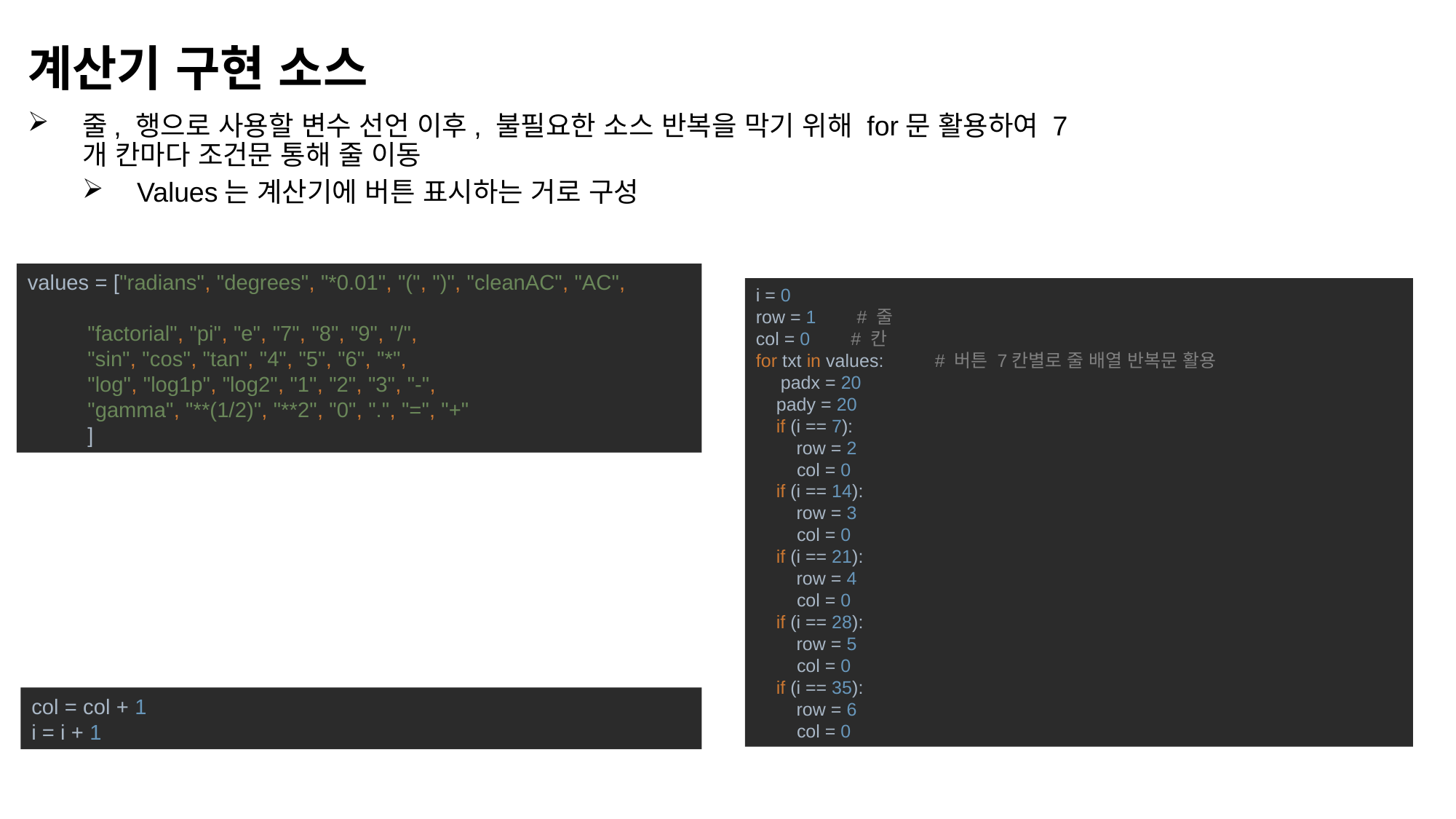

계산기 구현 소스
줄, 행으로 사용할 변수 선언 이후, 불필요한 소스 반복을 막기 위해 for문 활용하여 7개 칸마다 조건문 통해 줄 이동
Values는 계산기에 버튼 표시하는 거로 구성

values = ["radians", "degrees", "*0.01", "(", ")", "cleanAC", "AC",
          "factorial", "pi", "e", "7", "8", "9", "/",
          "sin", "cos", "tan", "4", "5", "6", "*",
          "log", "log1p", "log2", "1", "2", "3", "-",
          "gamma", "**(1/2)", "**2", "0", ".", "=", "+"
          ]
i = 0
row = 1        # 줄
col = 0        # 칸
for txt in values:          # 버튼 7칸별로 줄 배열 반복문 활용
    padx = 20
    pady = 20
    if (i == 7):
        row = 2
        col = 0
    if (i == 14):
        row = 3
        col = 0
    if (i == 21):
        row = 4
        col = 0
    if (i == 28):
        row = 5
        col = 0
    if (i == 35):
        row = 6
        col = 0
col = col + 1
i = i + 1